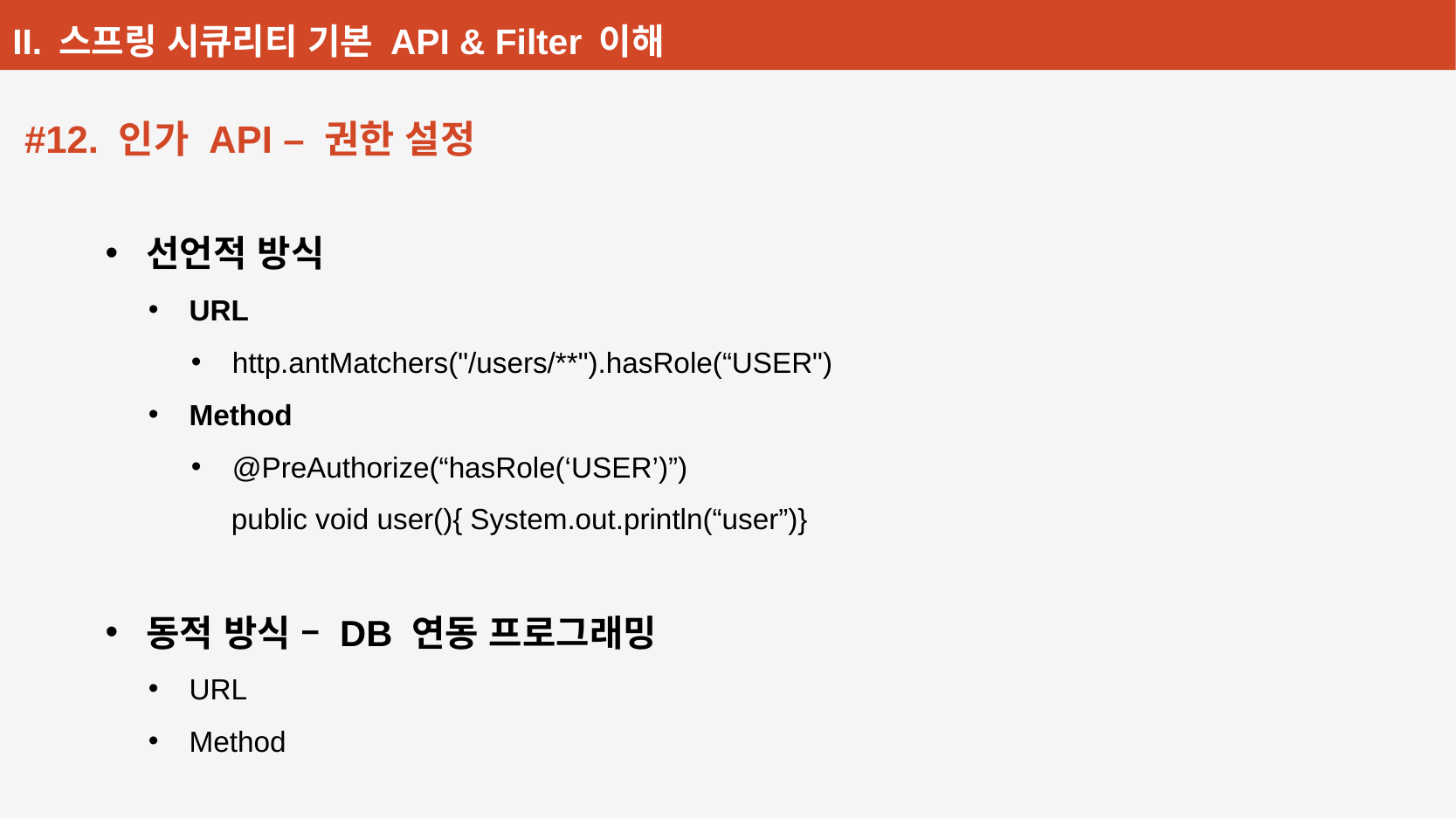

#12. 인가 API – 권한 설정
선언적 방식
URL
http.antMatchers("/users/**").hasRole(“USER")
Method
@PreAuthorize(“hasRole(‘USER’)”)
     public void user(){ System.out.println(“user”)}

동적 방식 – DB 연동 프로그래밍
URL
Method